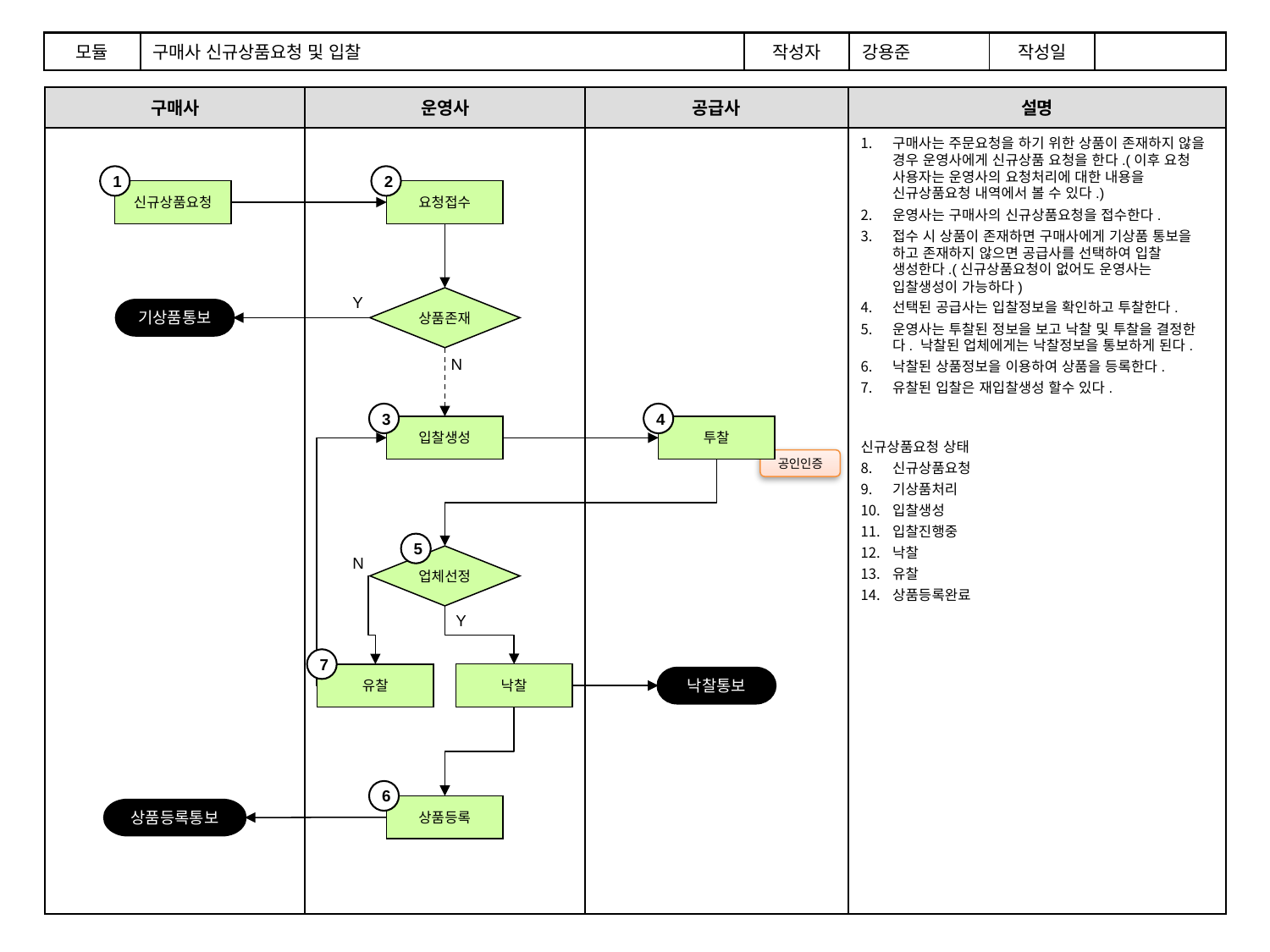

| 모듈 | 구매사 신규상품요청 및 입찰 | 작성자 | 강용준 | 작성일 |  |
| --- | --- | --- | --- | --- | --- |
구매사
설명
운영사
공급사

구매사는 주문요청을 하기 위한 상품이 존재하지 않을 경우 운영사에게 신규상품 요청을 한다.(이후 요청 사용자는 운영사의 요청처리에 대한 내용을 신규상품요청 내역에서 볼 수 있다.)
운영사는 구매사의 신규상품요청을 접수한다.
접수 시 상품이 존재하면 구매사에게 기상품 통보을 하고 존재하지 않으면 공급사를 선택하여 입찰 생성한다.(신규상품요청이 없어도 운영사는 입찰생성이 가능하다)
선택된 공급사는 입찰정보을 확인하고 투찰한다.
운영사는 투찰된 정보을 보고 낙찰 및 투찰을 결정한다. 낙찰된 업체에게는 낙찰정보을 통보하게 된다.
낙찰된 상품정보을 이용하여 상품을 등록한다.
유찰된 입찰은 재입찰생성 할수 있다.

신규상품요청 상태
신규상품요청
기상품처리
입찰생성
입찰진행중
낙찰
유찰
상품등록완료

1
2
신규상품요청
요청접수
Y
상품존재
기상품통보
N
3
4
입찰생성
투찰
공인인증
5
업체선정
N
Y
7
낙찰
유찰
낙찰통보
6
상품등록
상품등록통보